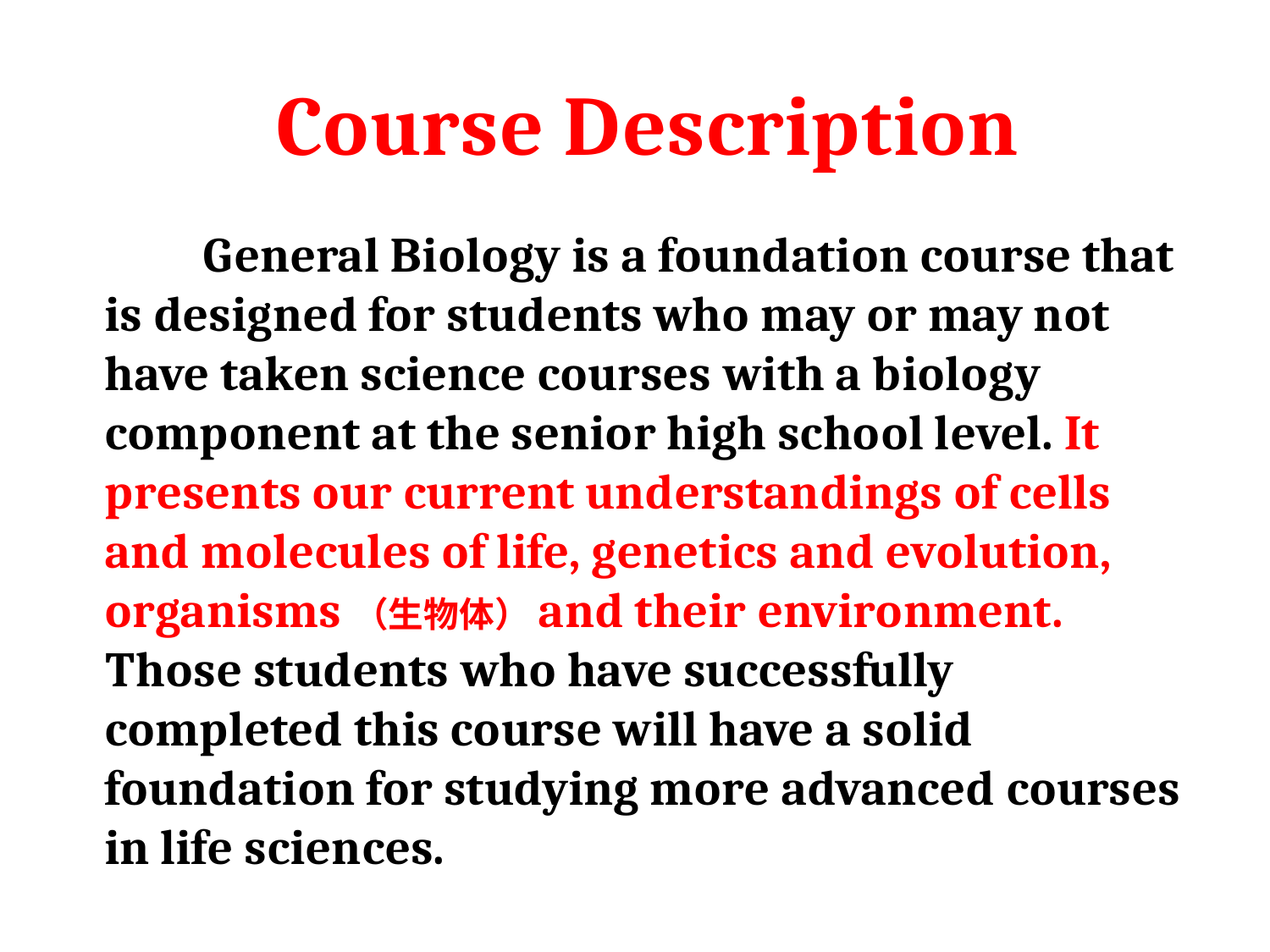

Course Description

         General Biology is a foundation course that is designed for students who may or may not have taken science courses with a biology component at the senior high school level. It presents our current understandings of cells and molecules of life, genetics and evolution, organisms（生物体）and their environment. Those students who have successfully completed this course will have a solid foundation for studying more advanced courses in life sciences.